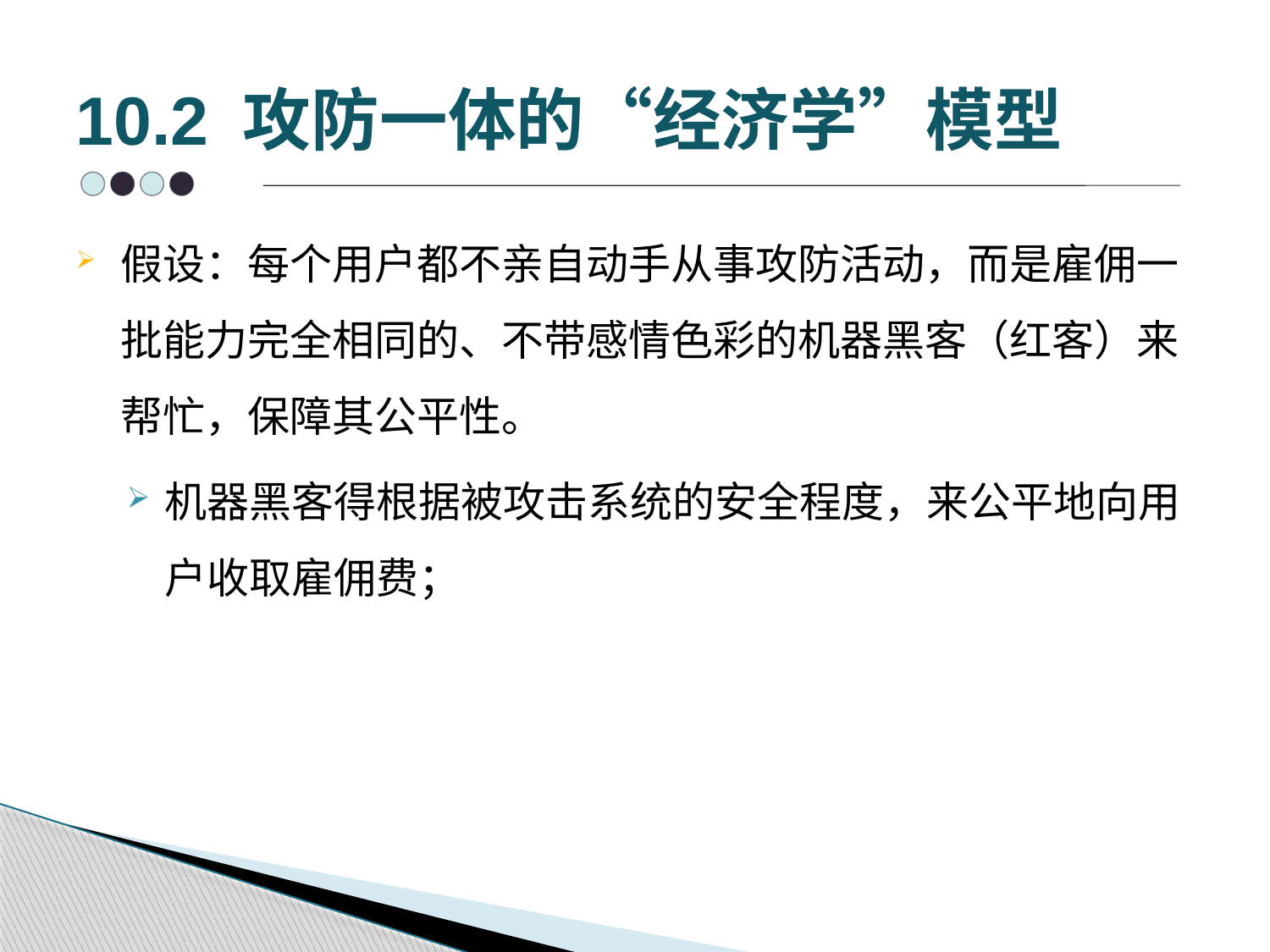

# 10.2 攻防一体的“经济学”模型

假设：每个用户都不亲自动手从事攻防活动，而是雇佣一批能力完全相同的、不带感情色彩的机器黑客（红客）来帮忙，保障其公平性。
机器黑客得根据被攻击系统的安全程度，来公平地向用户收取雇佣费；